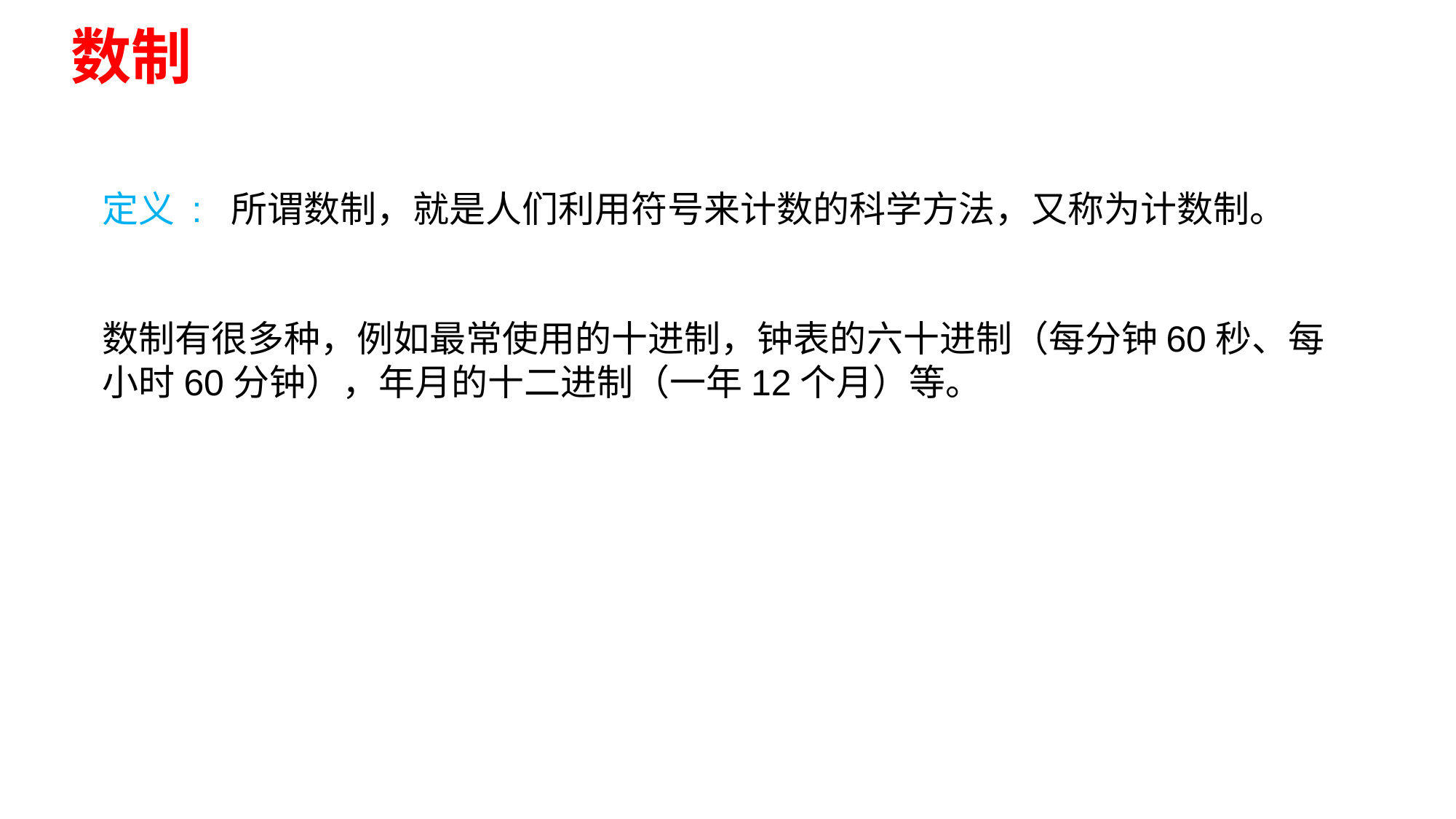

数制

定义 :  所谓数制，就是人们利用符号来计数的科学方法，又称为计数制。
数制有很多种，例如最常使用的十进制，钟表的六十进制（每分钟60秒、每小时60分钟），年月的十二进制（一年12个月）等。